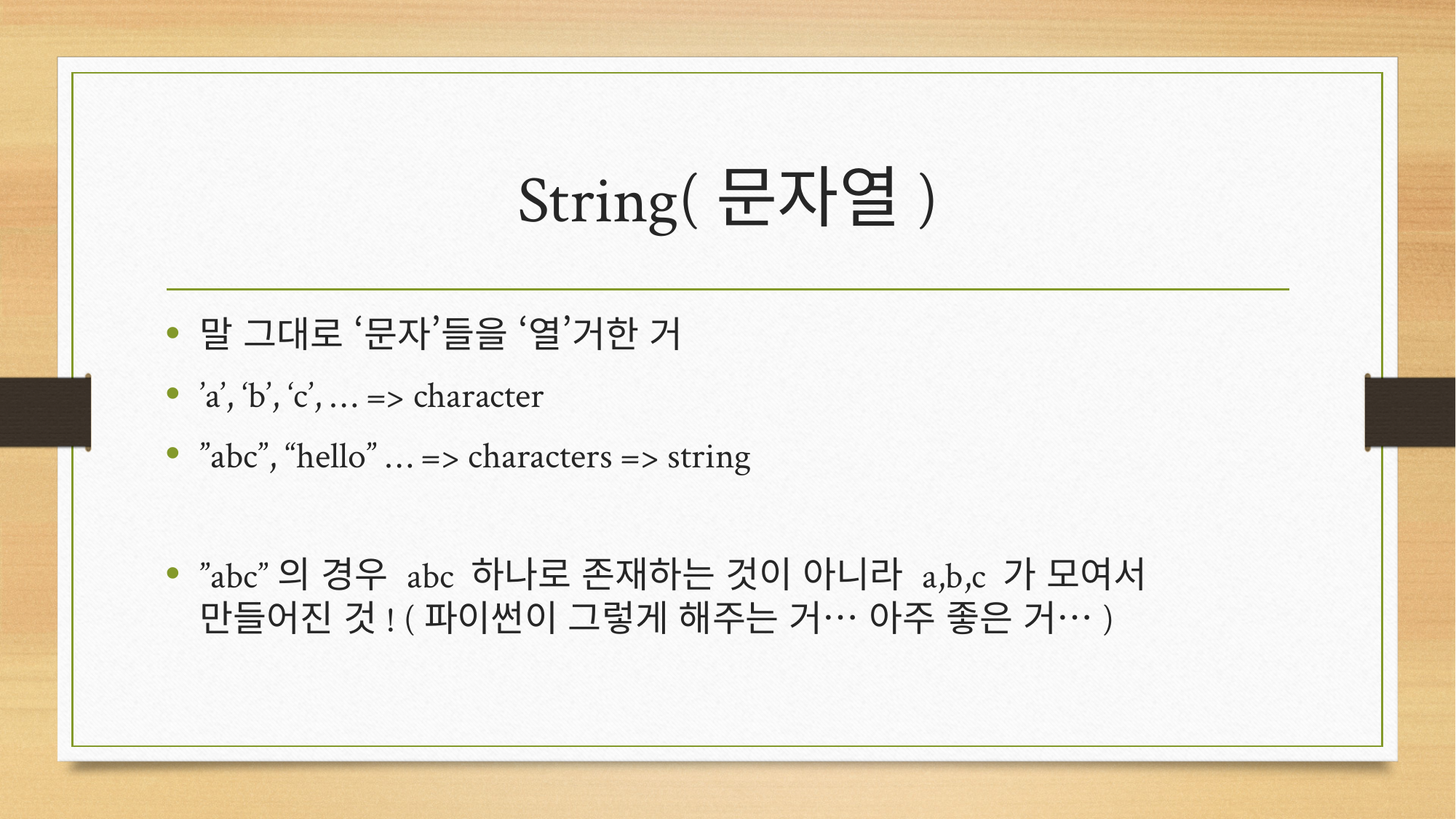

# String(문자열)
말 그대로 ‘문자’들을 ‘열’거한 거
’a’, ‘b’, ‘c’, … => character
”abc”, “hello” … => characters => string

”abc”의 경우 abc 하나로 존재하는 것이 아니라 a,b,c 가 모여서 만들어진 것! (파이썬이 그렇게 해주는 거… 아주 좋은 거…)